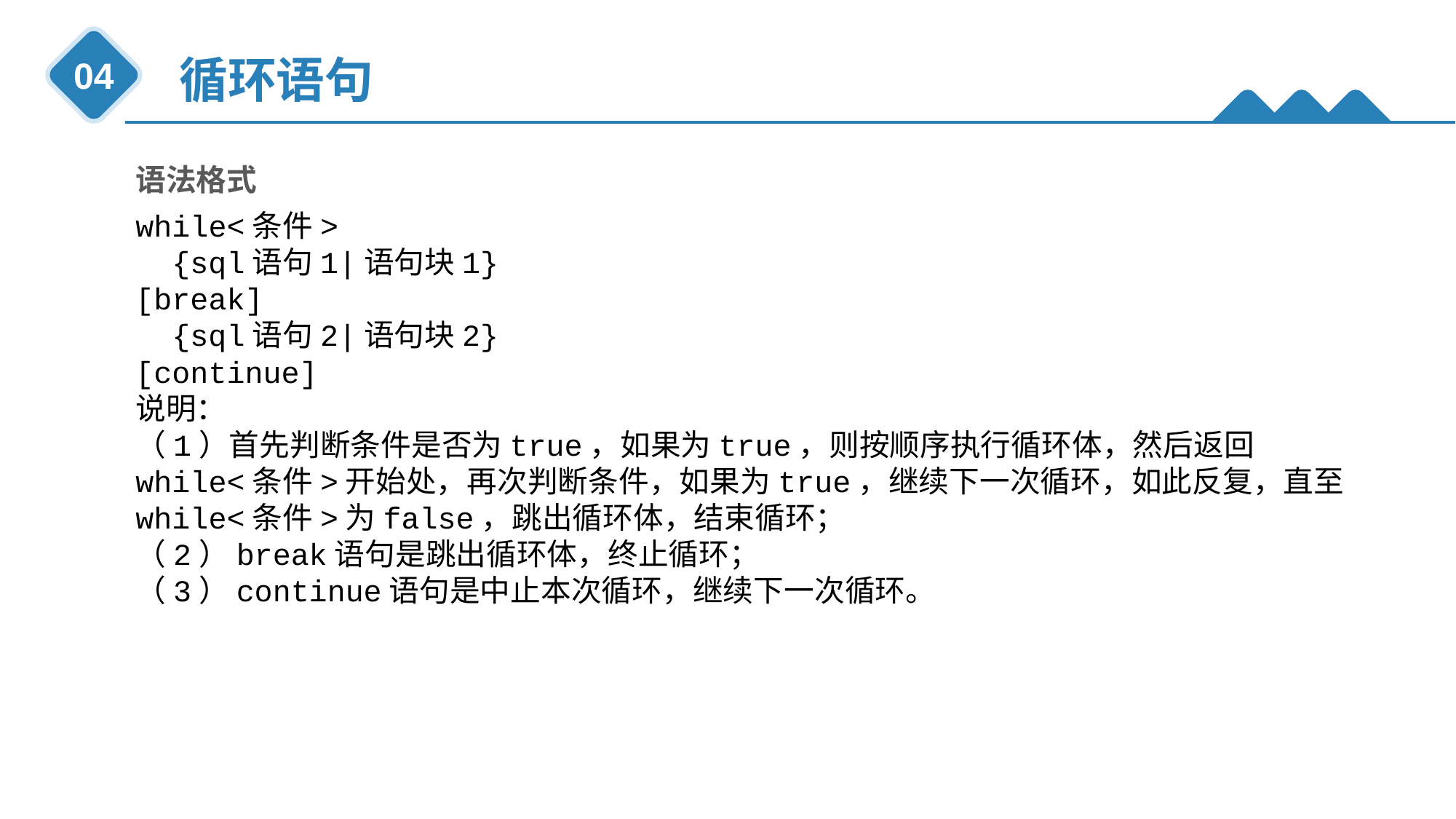

循环语句
04

语法格式
while<条件>
  {sql语句1|语句块1}
[break]
  {sql语句2|语句块2}
[continue]
说明：
（1）首先判断条件是否为true，如果为true，则按顺序执行循环体，然后返回while<条件>开始处，再次判断条件，如果为true，继续下一次循环，如此反复，直至while<条件>为false，跳出循环体，结束循环；
（2）break语句是跳出循环体，终止循环；
（3）continue语句是中止本次循环，继续下一次循环。